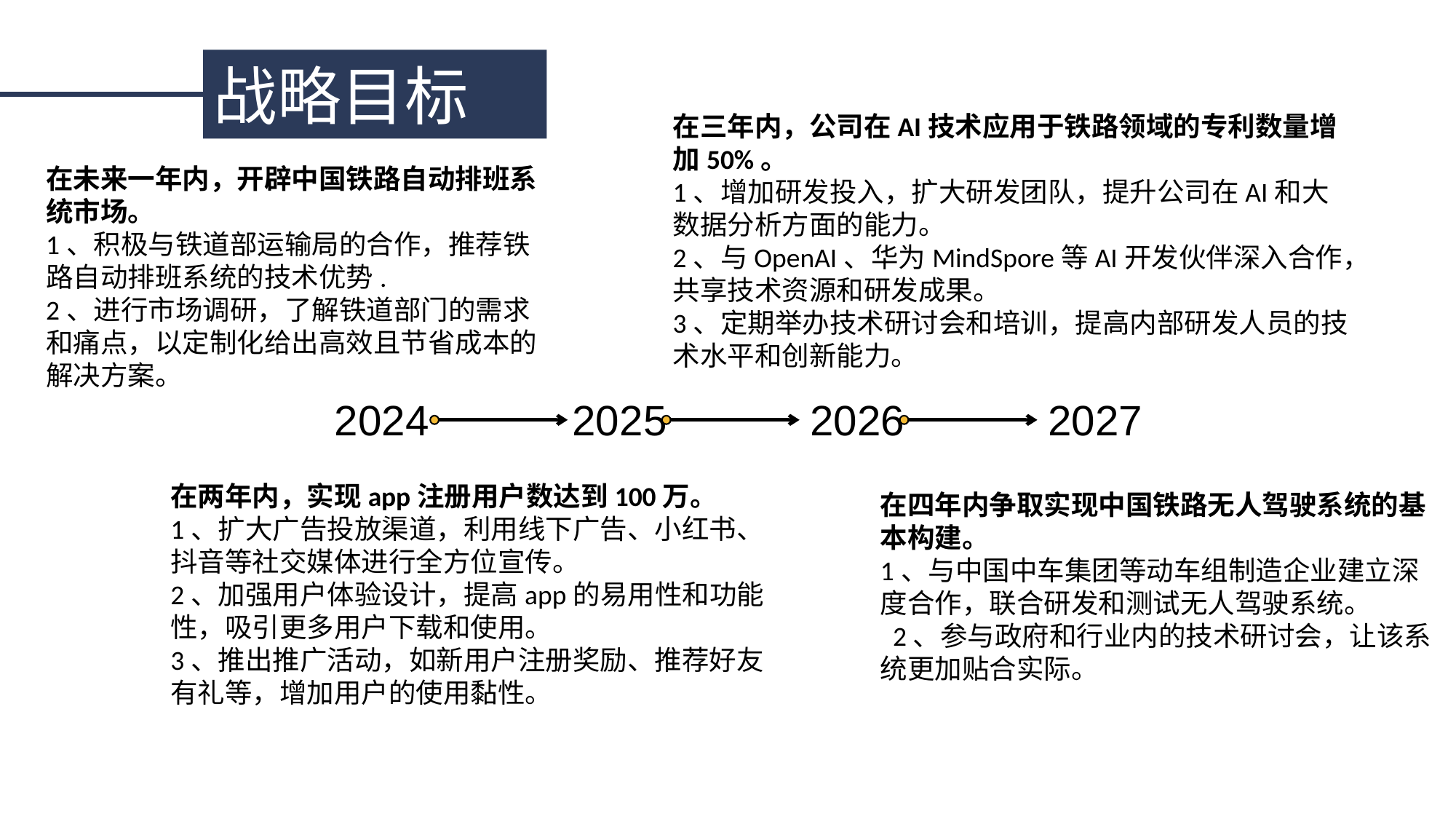

战略目标
在三年内，公司在AI技术应用于铁路领域的专利数量增加50%。
1、增加研发投入，扩大研发团队，提升公司在AI和大数据分析方面的能力。
2、与OpenAI、华为MindSpore等AI开发伙伴深入合作，共享技术资源和研发成果。
3、定期举办技术研讨会和培训，提高内部研发人员的技术水平和创新能力。
在未来一年内，开辟中国铁路自动排班系统市场。
1、积极与铁道部运输局的合作，推荐铁路自动排班系统的技术优势.
2、进行市场调研，了解铁道部门的需求和痛点，以定制化给出高效且节省成本的解决方案。
2024
2025
2026
2027

在两年内，实现app注册用户数达到100万。
1、扩大广告投放渠道，利用线下广告、小红书、抖音等社交媒体进行全方位宣传。
2、加强用户体验设计，提高app的易用性和功能性，吸引更多用户下载和使用。
3、推出推广活动，如新用户注册奖励、推荐好友有礼等，增加用户的使用黏性。
在四年内争取实现中国铁路无人驾驶系统的基本构建。
1、与中国中车集团等动车组制造企业建立深度合作，联合研发和测试无人驾驶系统。
  2、参与政府和行业内的技术研讨会，让该系统更加贴合实际。